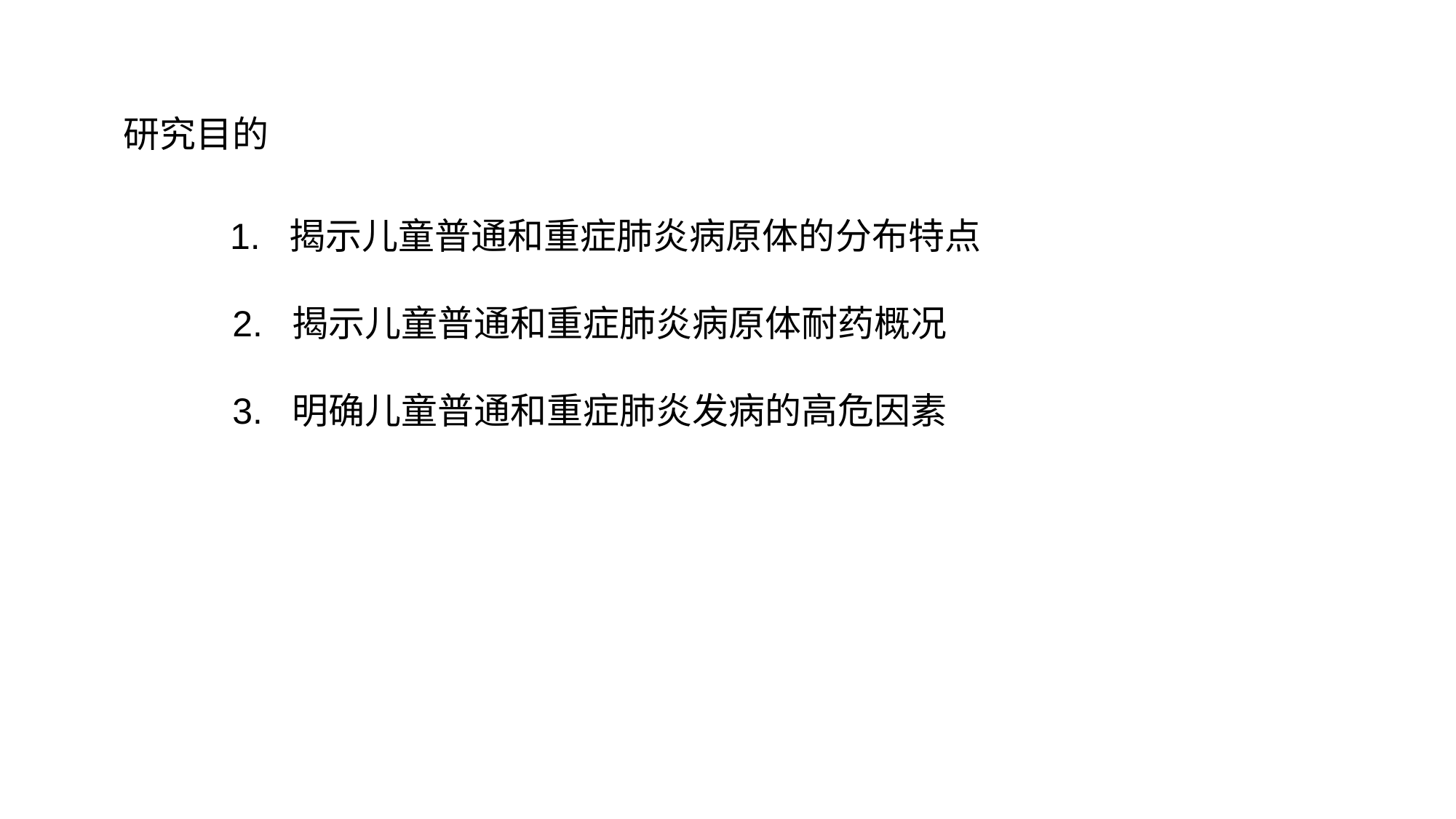

研究目的
                  1.  揭示儿童普通和重症肺炎病原体的分布特点

              2.  揭示儿童普通和重症肺炎病原体耐药概况

              3.  明确儿童普通和重症肺炎发病的高危因素